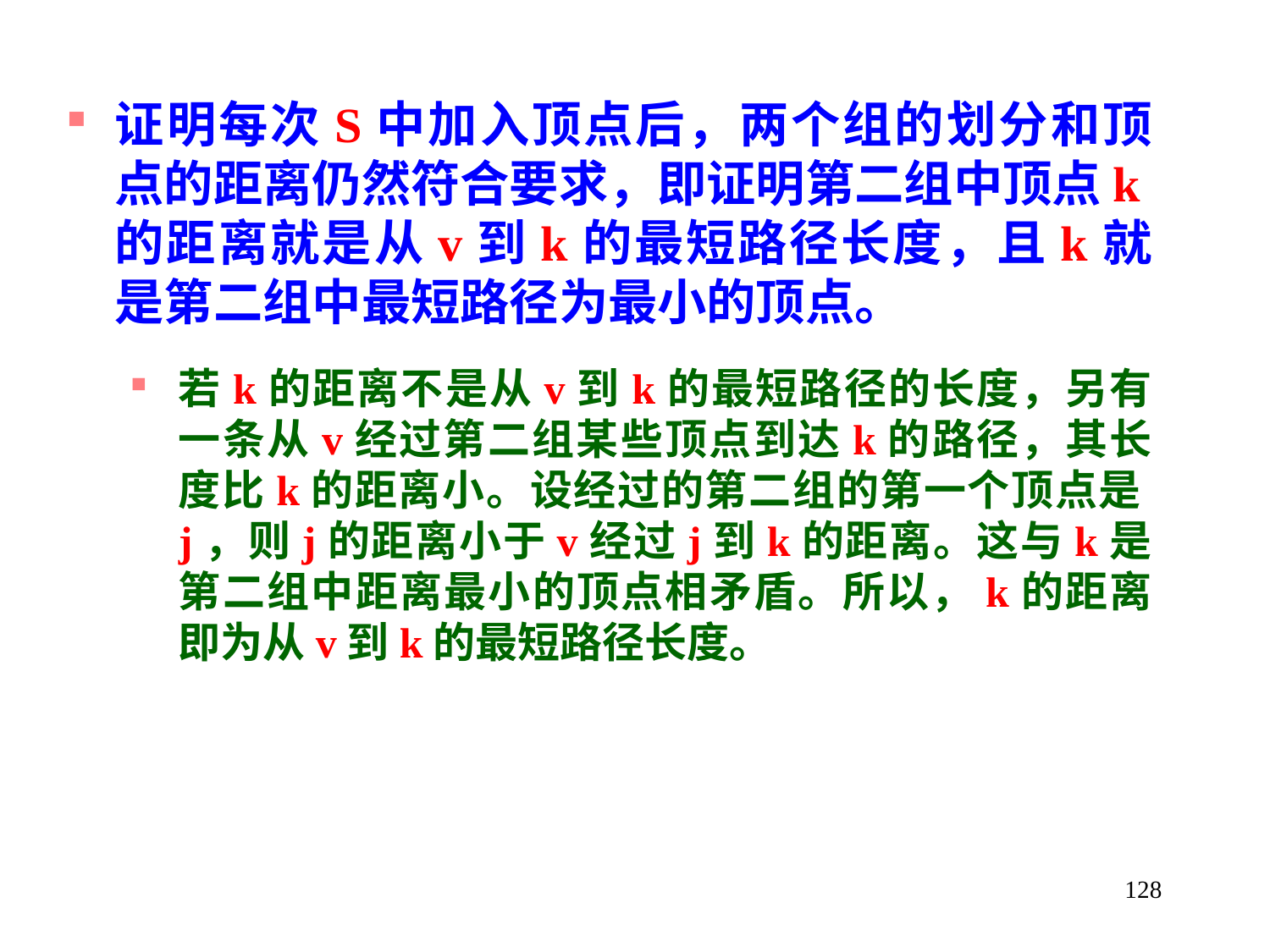

证明每次S中加入顶点后，两个组的划分和顶点的距离仍然符合要求，即证明第二组中顶点k的距离就是从v到k的最短路径长度，且k就是第二组中最短路径为最小的顶点。
若k的距离不是从v到k的最短路径的长度，另有一条从v经过第二组某些顶点到达k的路径，其长度比k的距离小。设经过的第二组的第一个顶点是j，则j的距离小于v经过j到k的距离。这与k是第二组中距离最小的顶点相矛盾。所以，k的距离即为从v到k的最短路径长度。
128